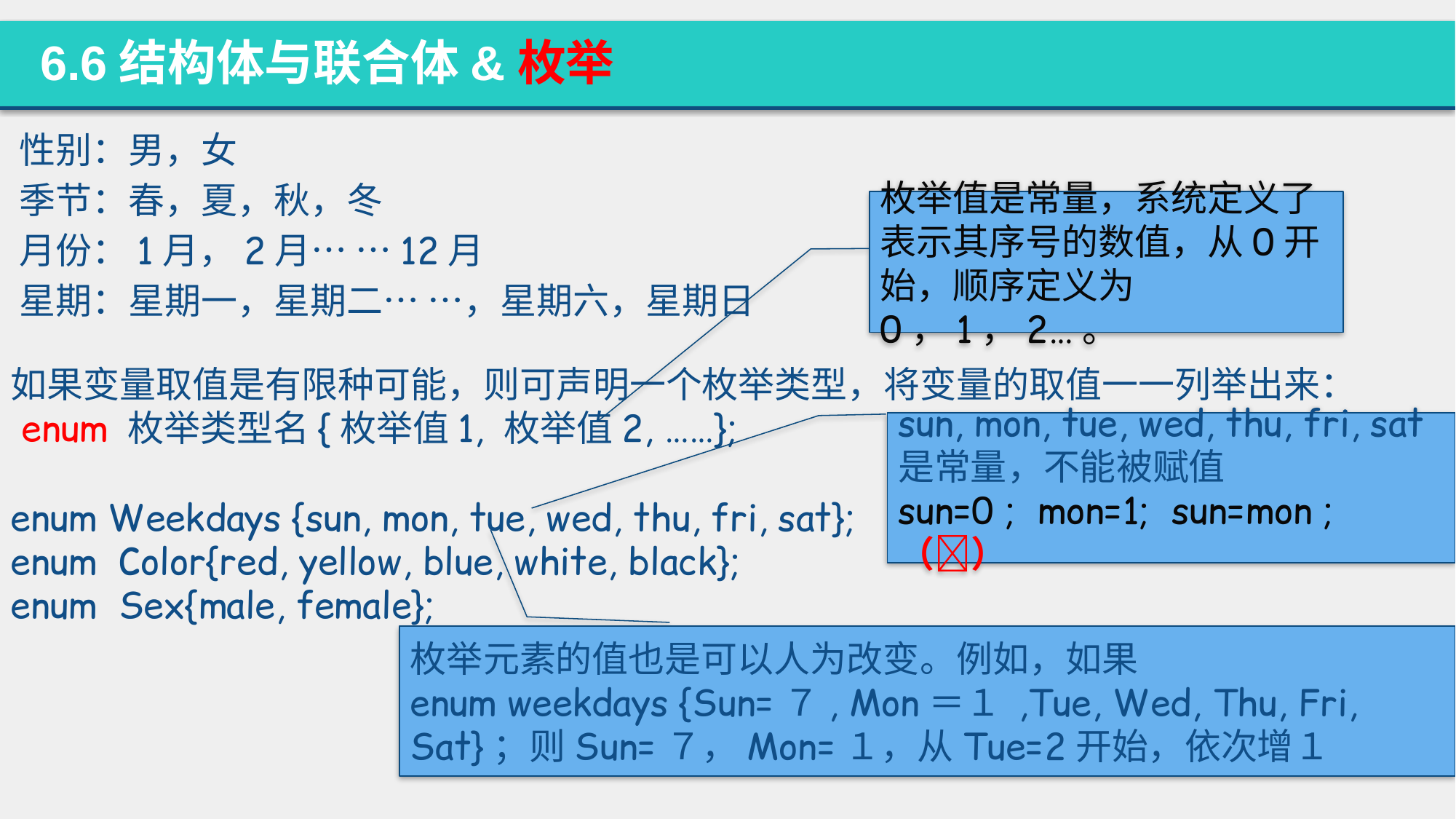

6.6结构体与联合体&枚举
性别：男，女
季节：春，夏，秋，冬
月份：1月，2月… …12月
星期：星期一，星期二… …，星期六，星期日

枚举值是常量，系统定义了表示其序号的数值，从0开始，顺序定义为0，1，2…。
如果变量取值是有限种可能，则可声明一个枚举类型，将变量的取值一一列举出来：
 enum 枚举类型名{枚举值1, 枚举值2, ……};
sun, mon, tue, wed, thu, fri, sat是常量，不能被赋值
sun=0 ;  mon=1;  sun=mon ; （×）
enum Weekdays {sun, mon, tue, wed, thu, fri, sat};
enum  Color{red, yellow, blue, white, black};
enum  Sex{male, female};
枚举元素的值也是可以人为改变。例如，如果
enum weekdays {Sun=７, Mon＝１ ,Tue, Wed, Thu, Fri, Sat}；则Sun=７，Mon=１，从Tue=2开始，依次增１